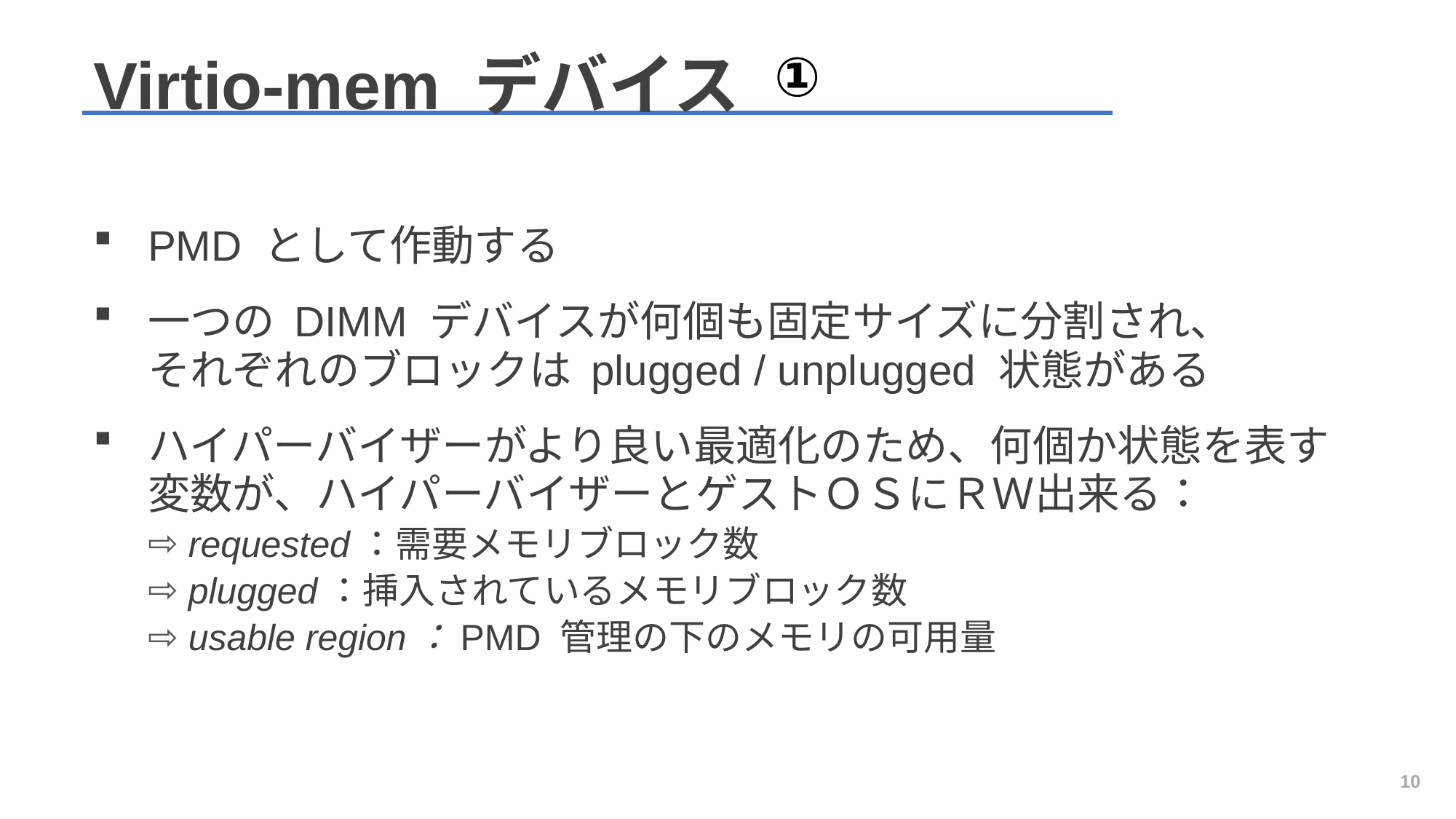

①
# Virtio-mem デバイス
PMD として作動する
一つの DIMM デバイスが何個も固定サイズに分割され、
それぞれのブロックは plugged / unplugged 状態がある
ハイパーバイザーがより良い最適化のため、何個か状態を表す変数が、ハイパーバイザーとゲストＯＳにＲＷ出来る：
 requested：需要メモリブロック数
 plugged：挿入されているメモリブロック数
 usable region：PMD 管理の下のメモリの可用量

10